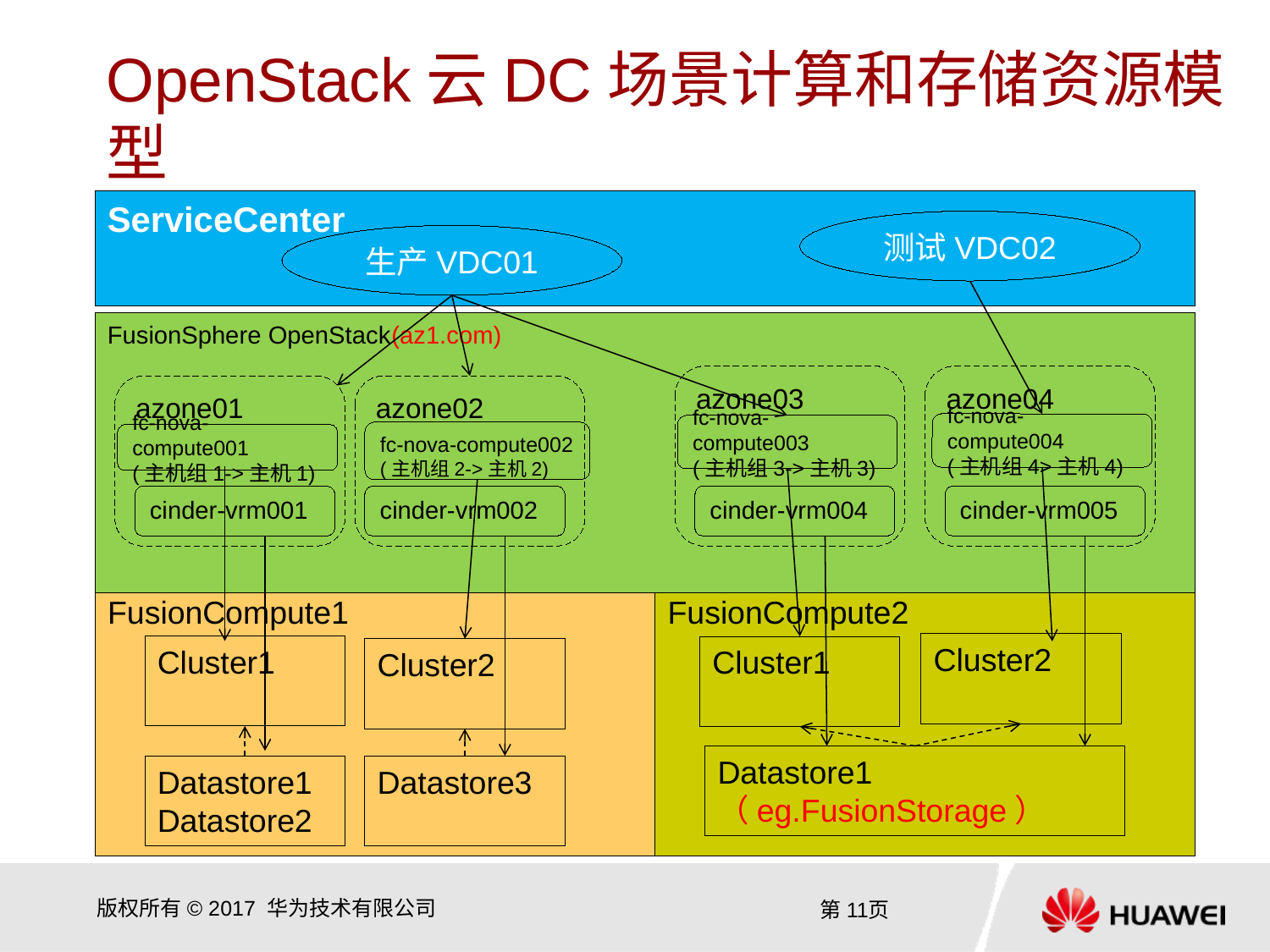

# OpenStack云DC场景计算和存储资源模型
ServiceCenter
测试VDC02
生产VDC01
FusionSphere OpenStack(az1.com)

azone03
azone04
azone01
azone02
fc-nova-compute004
(主机组4>主机4)
fc-nova-compute003
(主机组3->主机3)
fc-nova-compute002
(主机组2->主机2)

fc-nova-compute001
(主机组1->主机1)
cinder-vrm001
cinder-vrm002
cinder-vrm004
cinder-vrm005
FusionCompute1
FusionCompute2
Cluster2
Cluster1
Cluster1
Cluster2
Datastore1
（eg.FusionStorage）
Datastore1
Datastore2
Datastore3